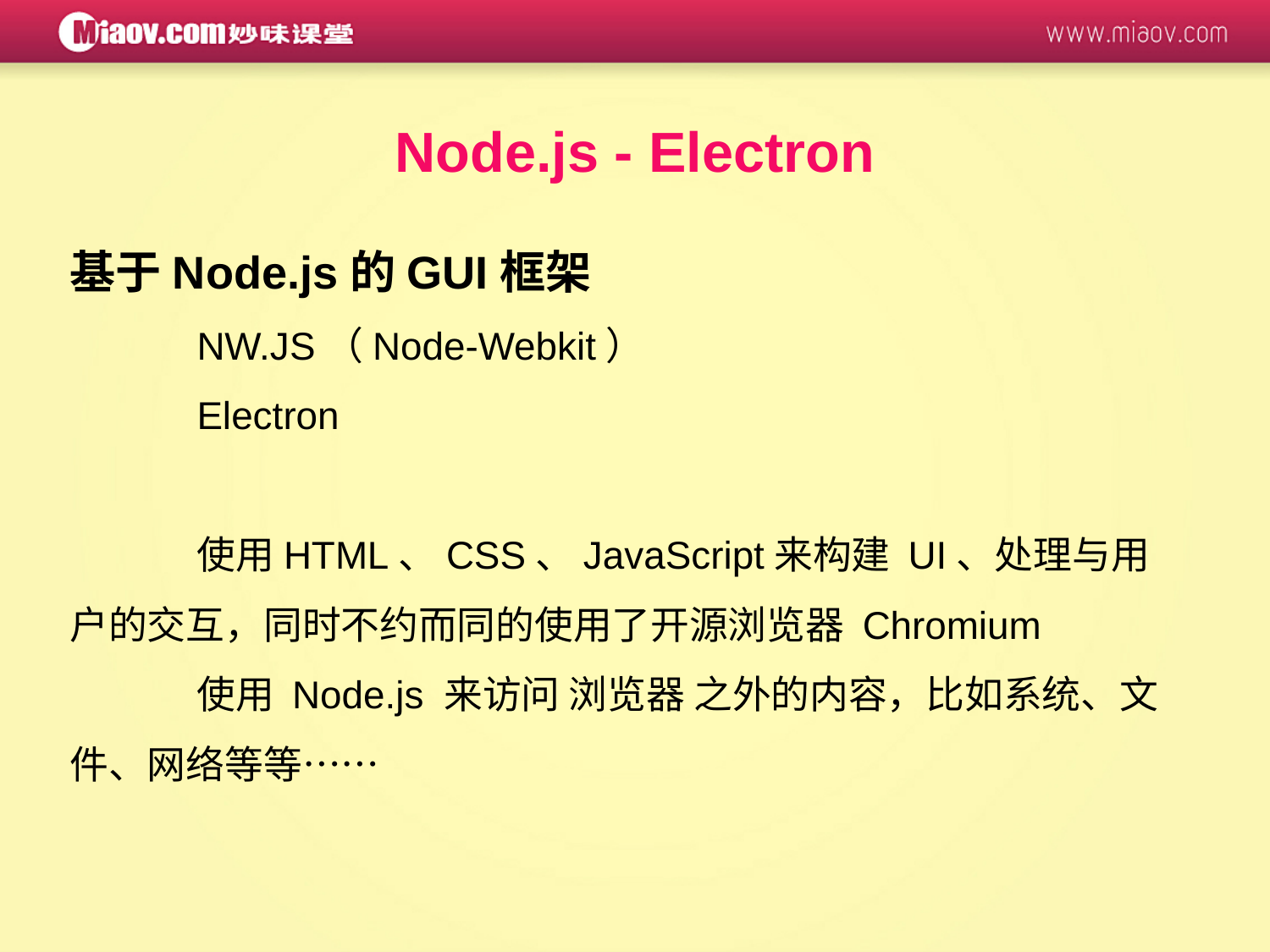

Node.js - Electron
基于Node.js的GUI框架
	NW.JS（Node-Webkit）
	Electron

	使用HTML、CSS、JavaScript来构建 UI、处理与用户的交互，同时不约而同的使用了开源浏览器 Chromium
	使用 Node.js 来访问 浏览器 之外的内容，比如系统、文件、网络等等……